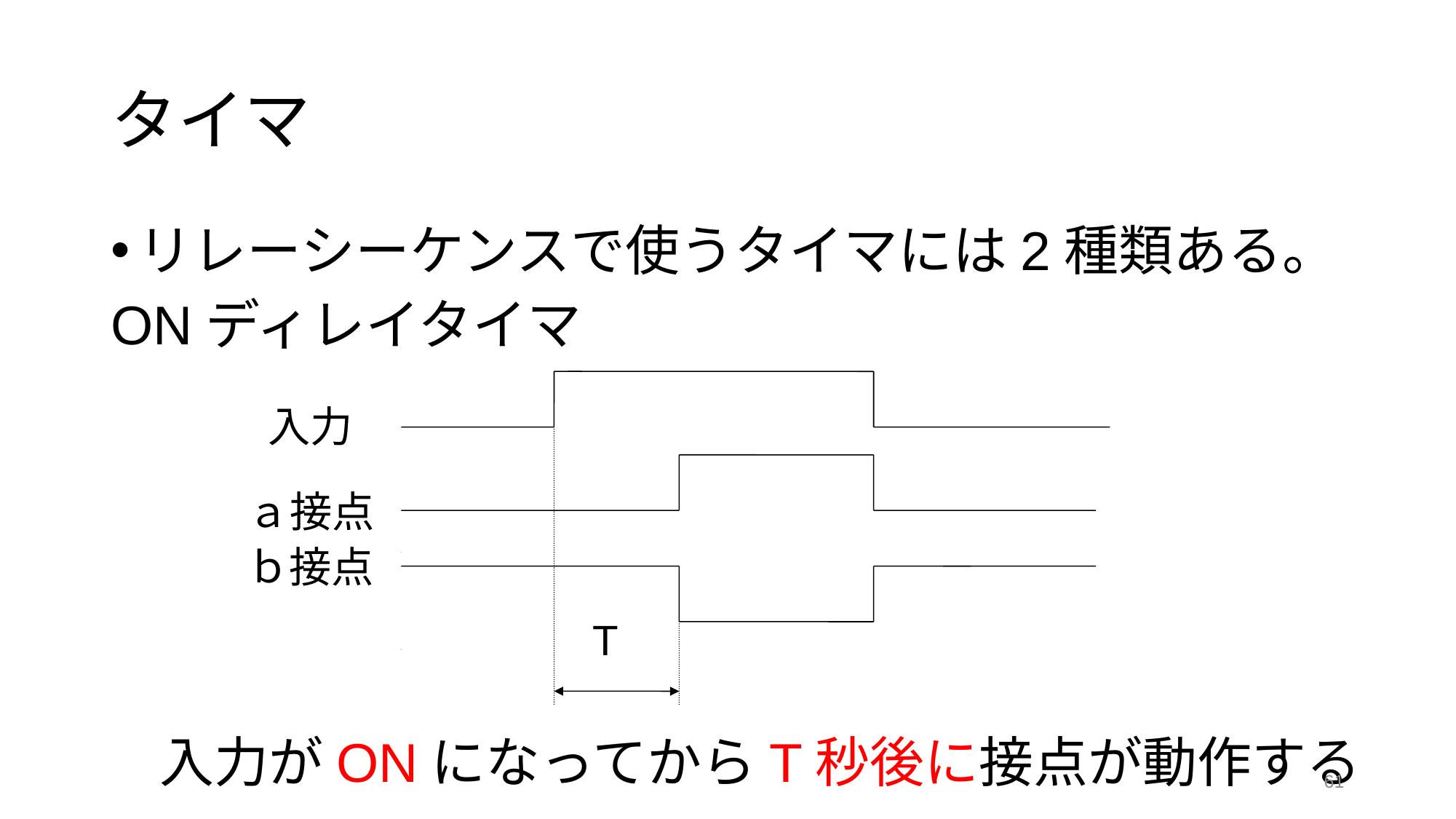

# タイマ
リレーシーケンスで使うタイマには2種類ある。
ONディレイタイマ

入力

ａ接点

ｂ接点

T

入力がONになってからT秒後に接点が動作する
61